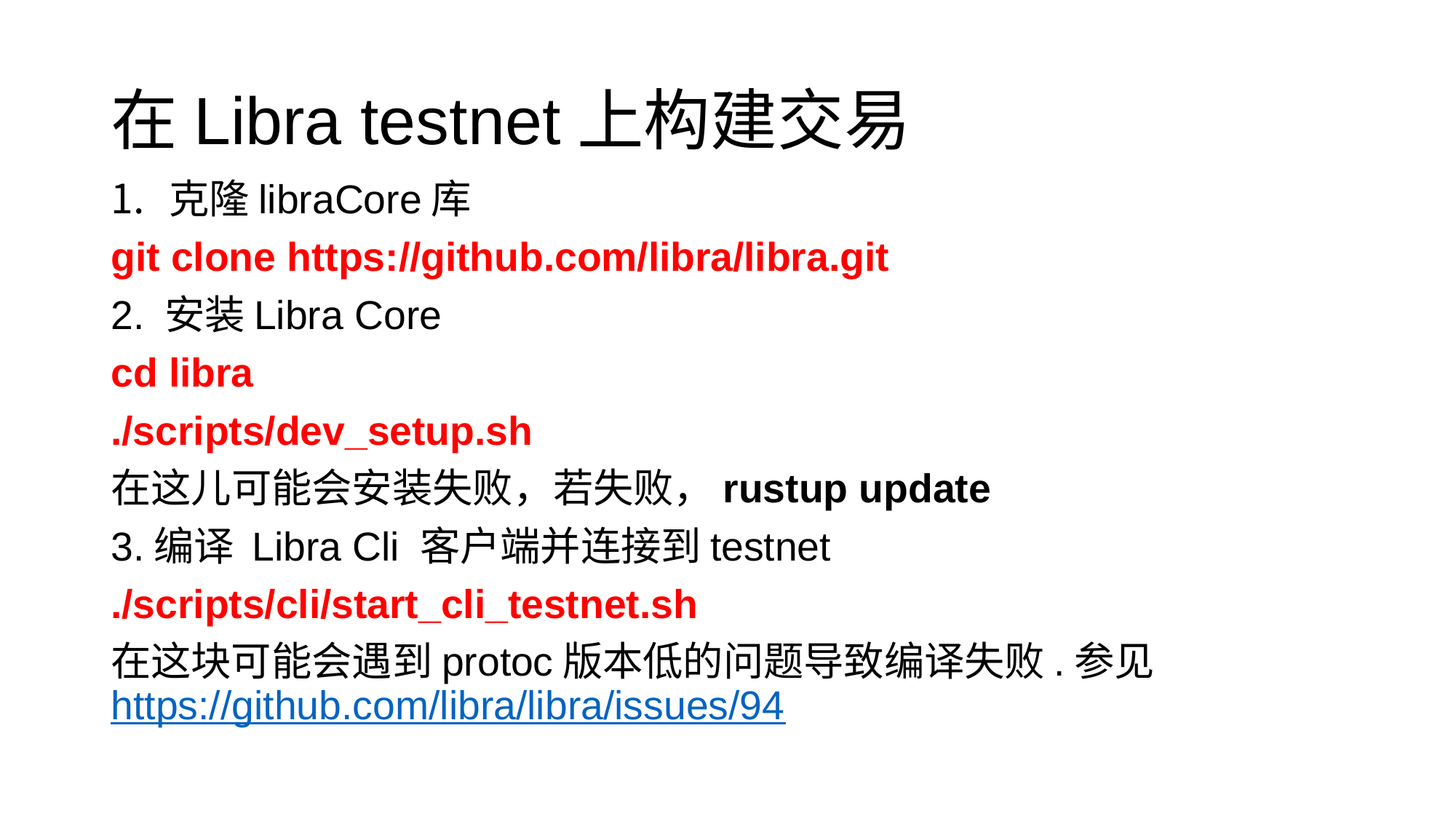

# 在Libra testnet上构建交易
克隆libraCore库
git clone https://github.com/libra/libra.git
2. 安装Libra Core
cd libra
./scripts/dev_setup.sh
在这儿可能会安装失败，若失败，rustup update
3.编译 Libra Cli 客户端并连接到testnet
./scripts/cli/start_cli_testnet.sh
在这块可能会遇到protoc版本低的问题导致编译失败.参见https://github.com/libra/libra/issues/94